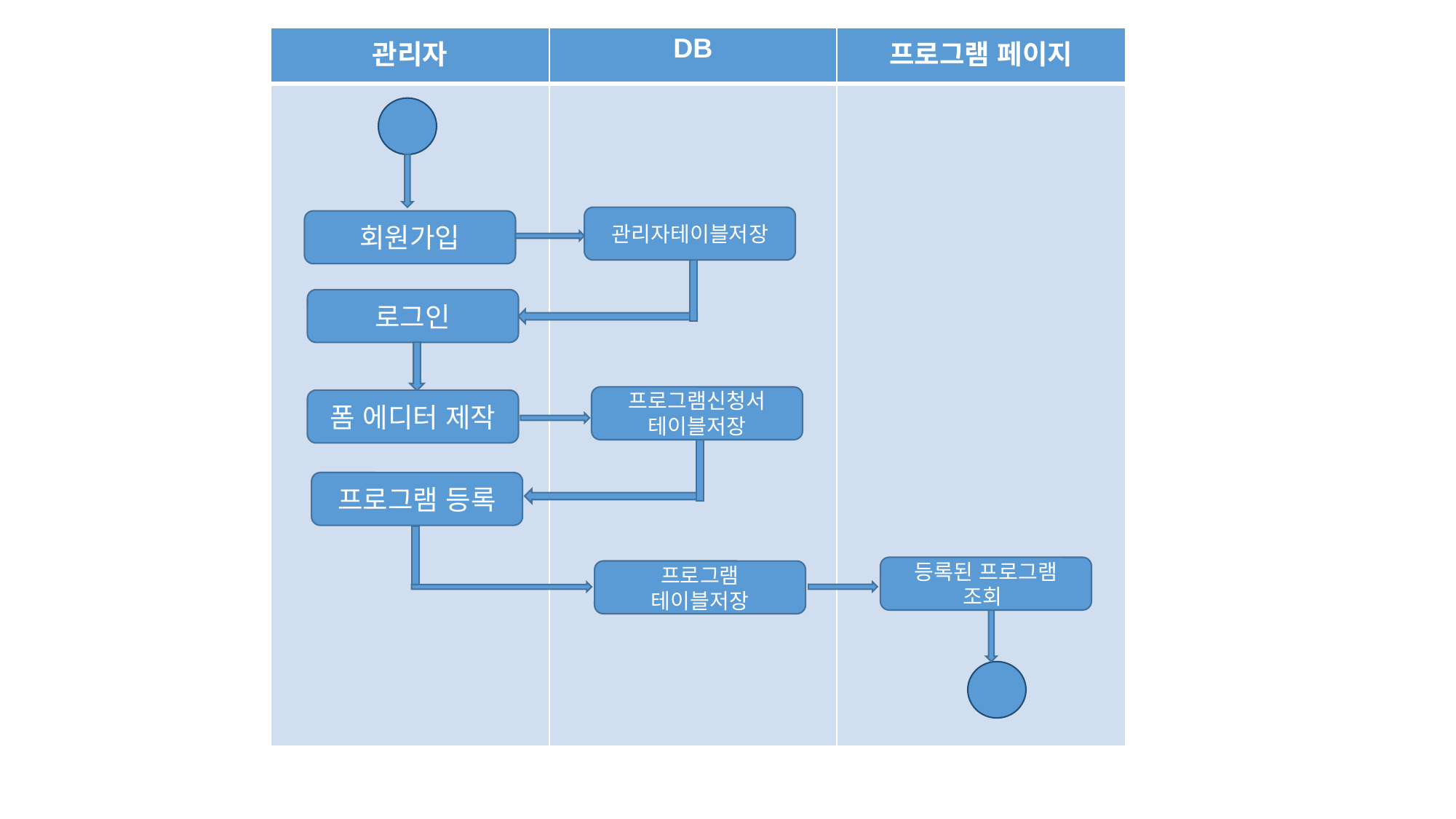

| 관리자 | DB | 프로그램 페이지 |
| --- | --- | --- |
|  |  |  |

관리자테이블저장
회원가입

로그인

프로그램신청서
테이블저장
폼 에디터 제작

프로그램 등록

등록된 프로그램 조회
프로그램
테이블저장